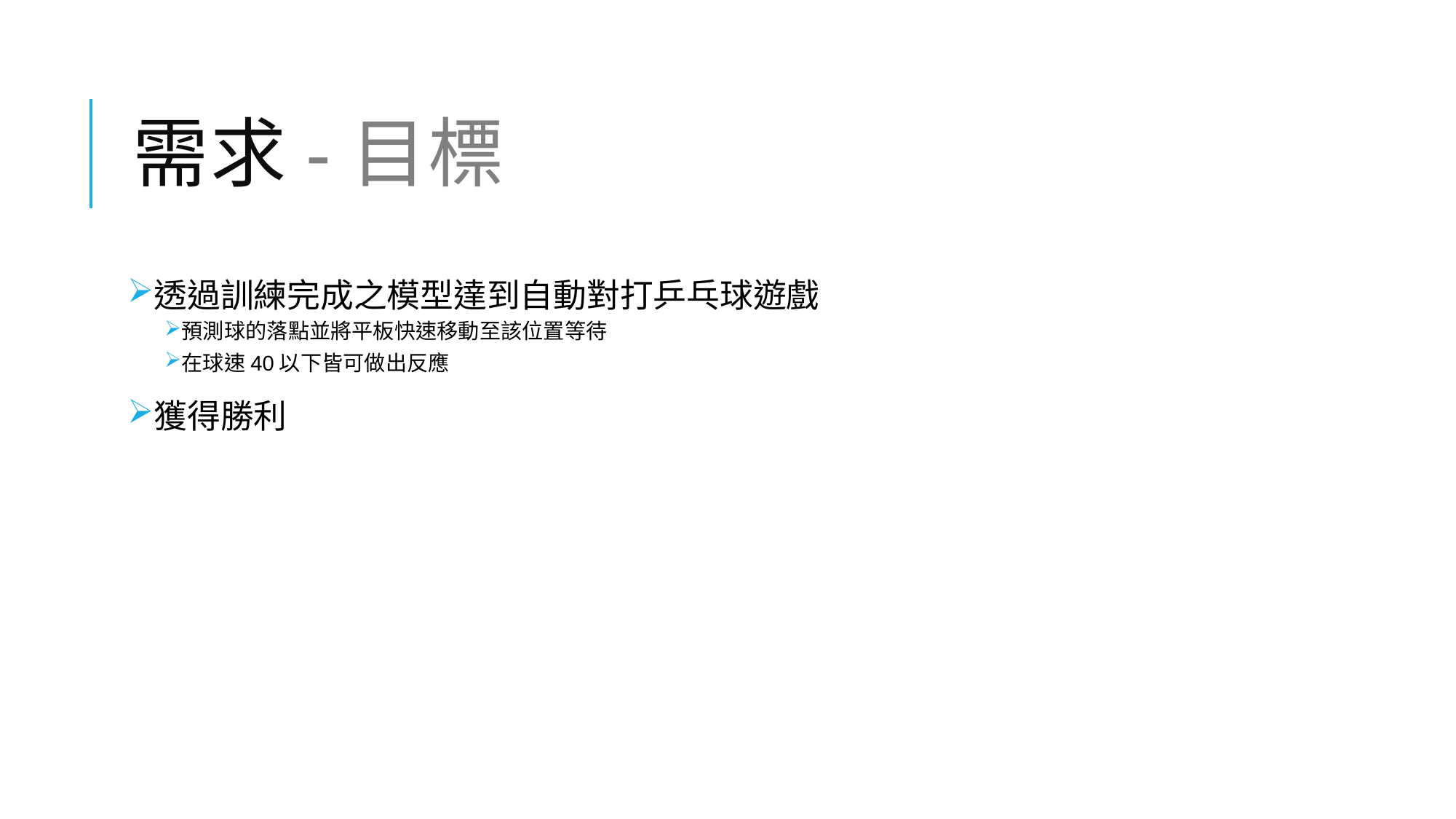

# 需求-目標
透過訓練完成之模型達到自動對打乒乓球遊戲
預測球的落點並將平板快速移動至該位置等待
在球速40以下皆可做出反應
獲得勝利